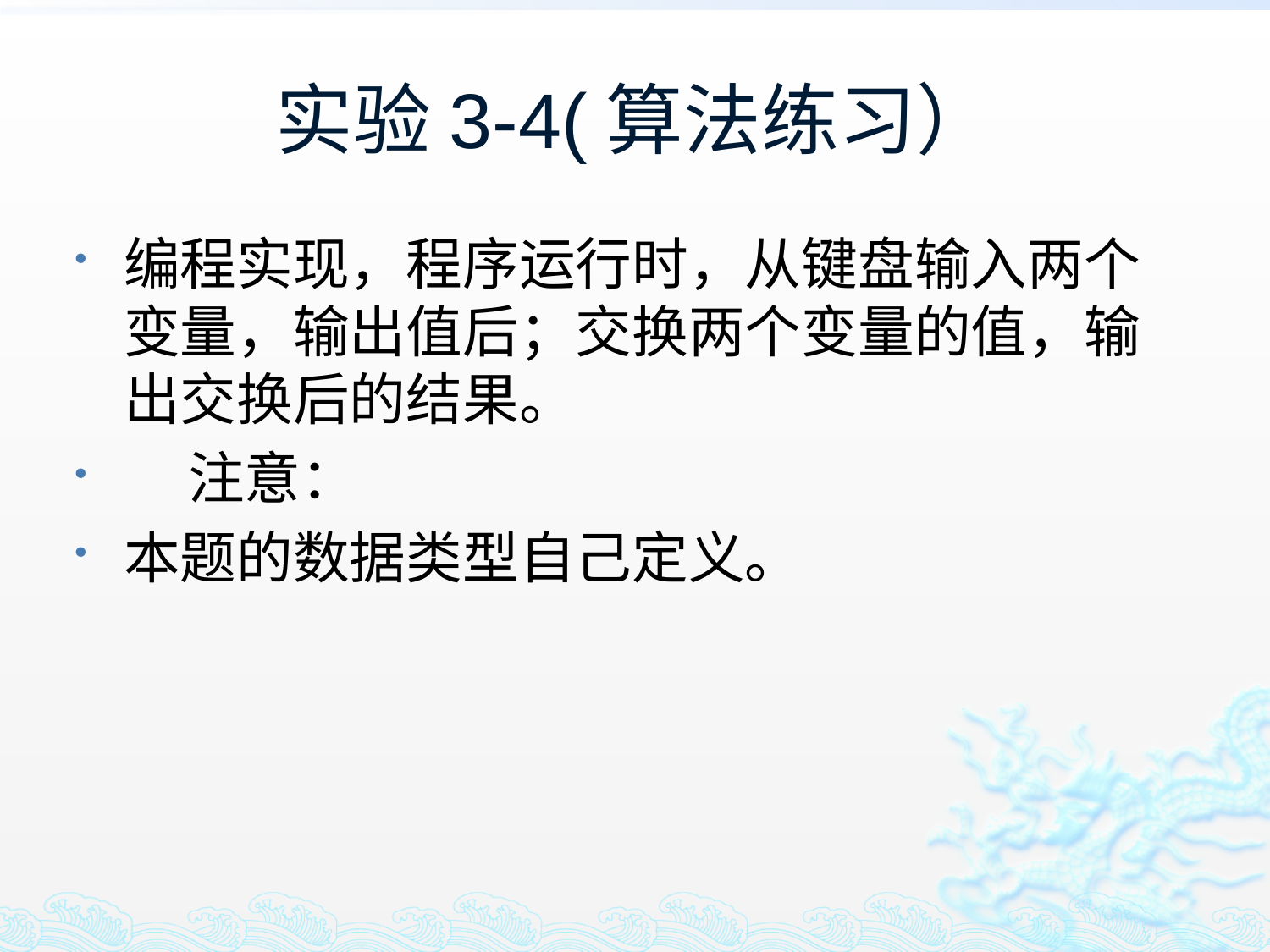

# 实验3-4(算法练习）
编程实现，程序运行时，从键盘输入两个变量，输出值后；交换两个变量的值，输出交换后的结果。
    注意：
本题的数据类型自己定义。